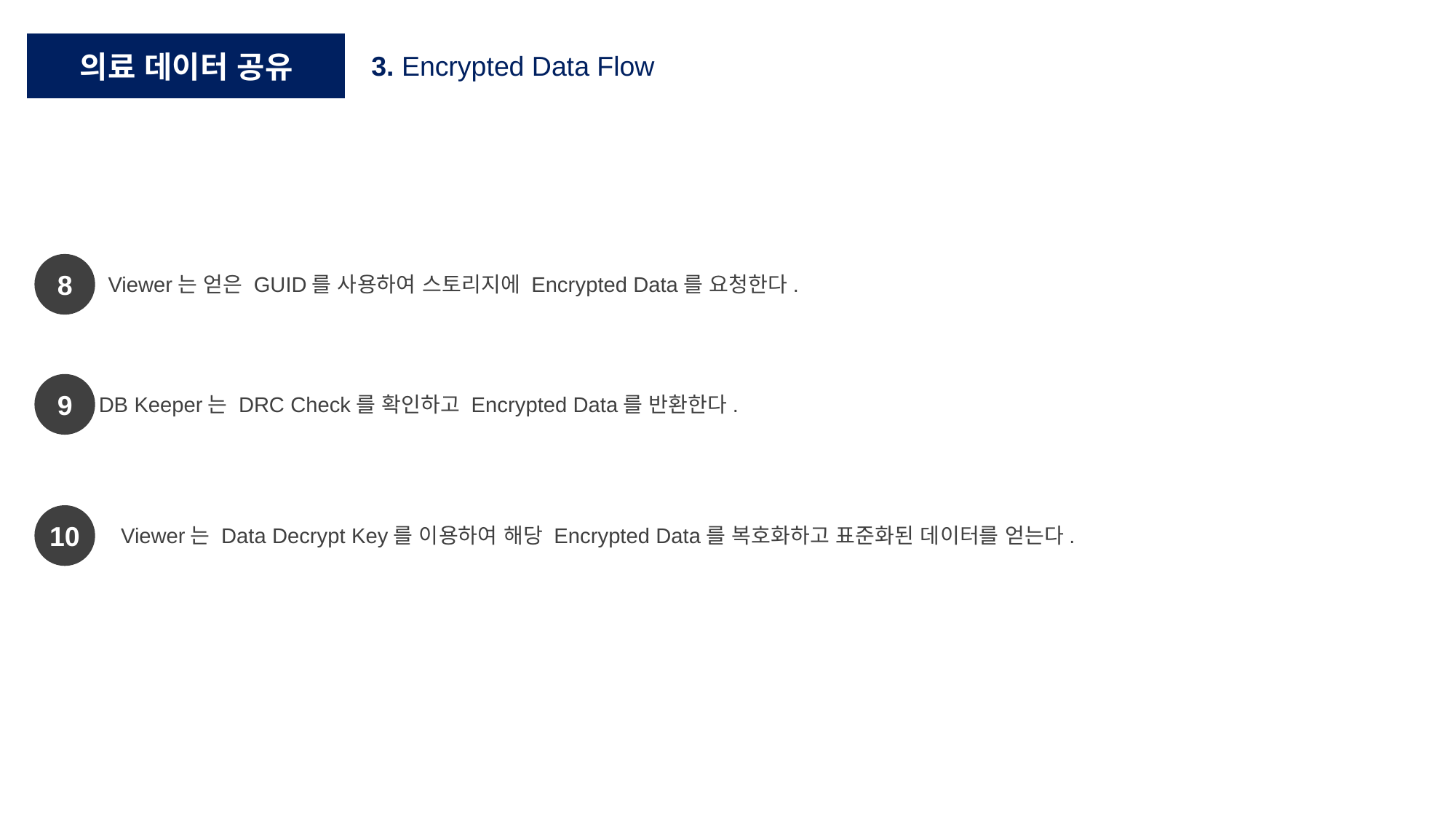

의료 데이터 공유
3. Encrypted Data Flow
8
Viewer는 얻은 GUID를 사용하여 스토리지에 Encrypted Data를 요청한다.
9
DB Keeper는 DRC Check를 확인하고 Encrypted Data를 반환한다.

10
Viewer는 Data Decrypt Key를 이용하여 해당 Encrypted Data를 복호화하고 표준화된 데이터를 얻는다.